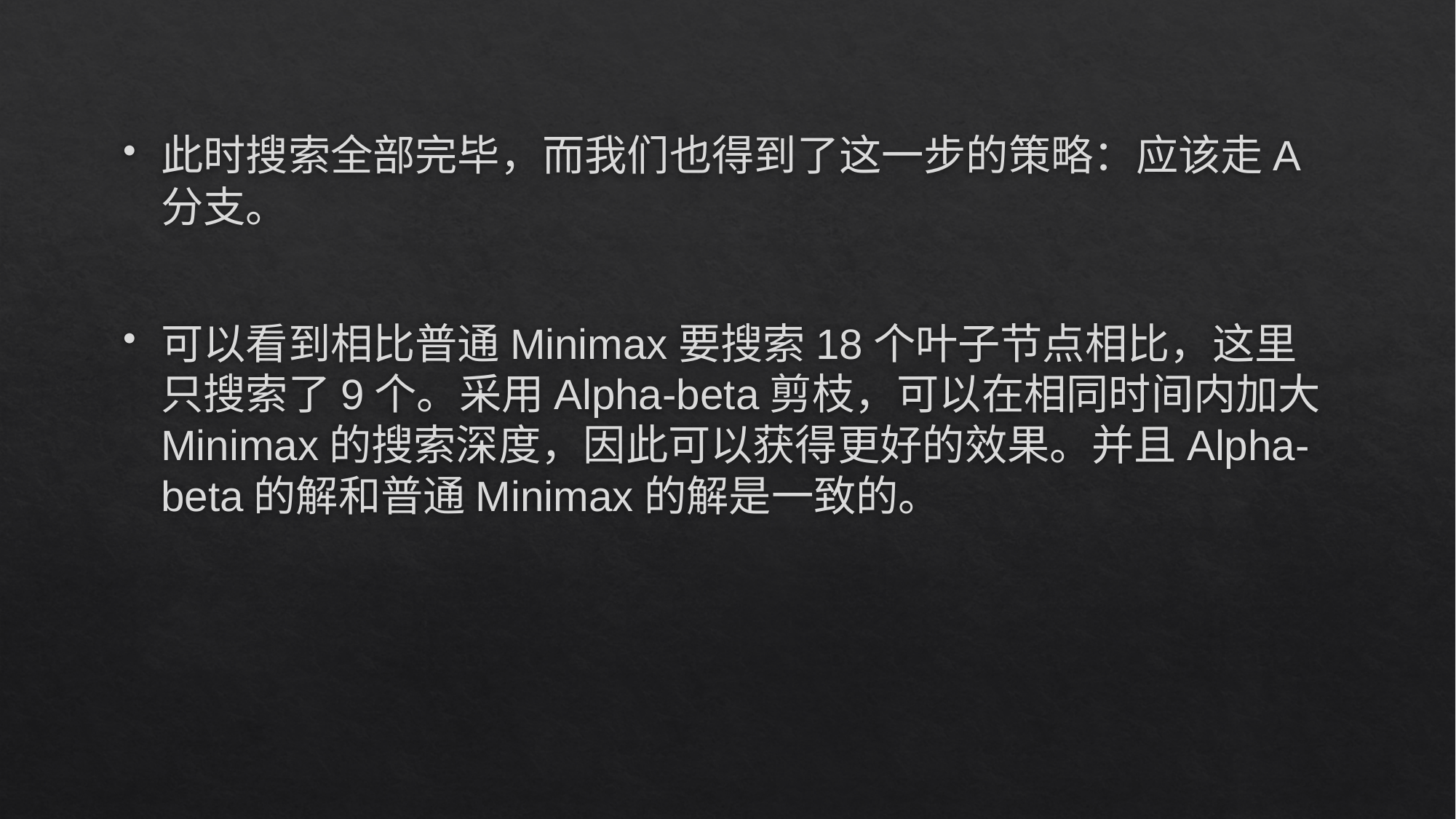

此时搜索全部完毕，而我们也得到了这一步的策略：应该走A分支。

可以看到相比普通Minimax要搜索18个叶子节点相比，这里只搜索了9个。采用Alpha-beta剪枝，可以在相同时间内加大Minimax的搜索深度，因此可以获得更好的效果。并且Alpha-beta的解和普通Minimax的解是一致的。